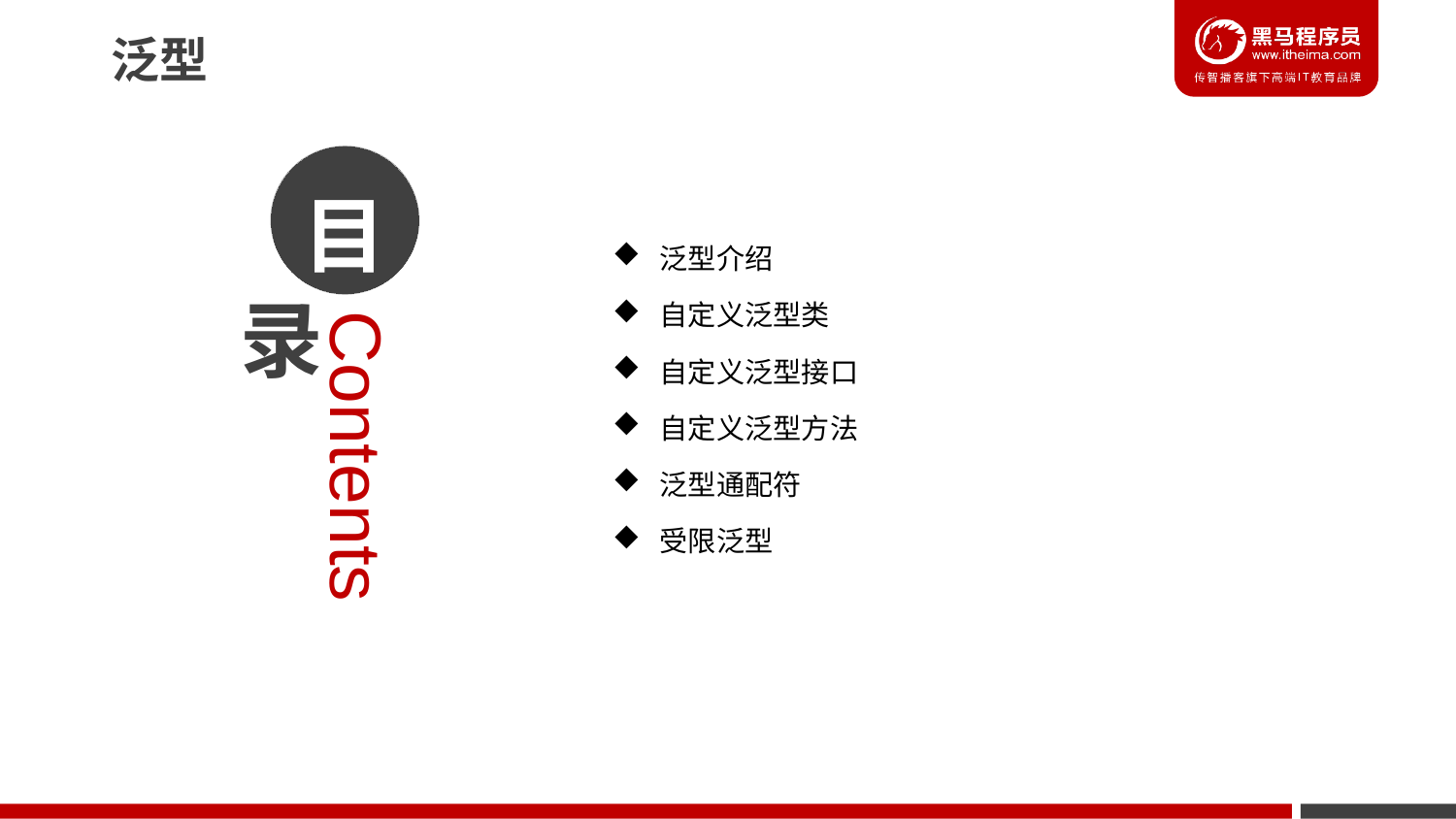

# 泛型
 泛型介绍
 自定义泛型类
 自定义泛型接口
 自定义泛型方法
 泛型通配符
 受限泛型